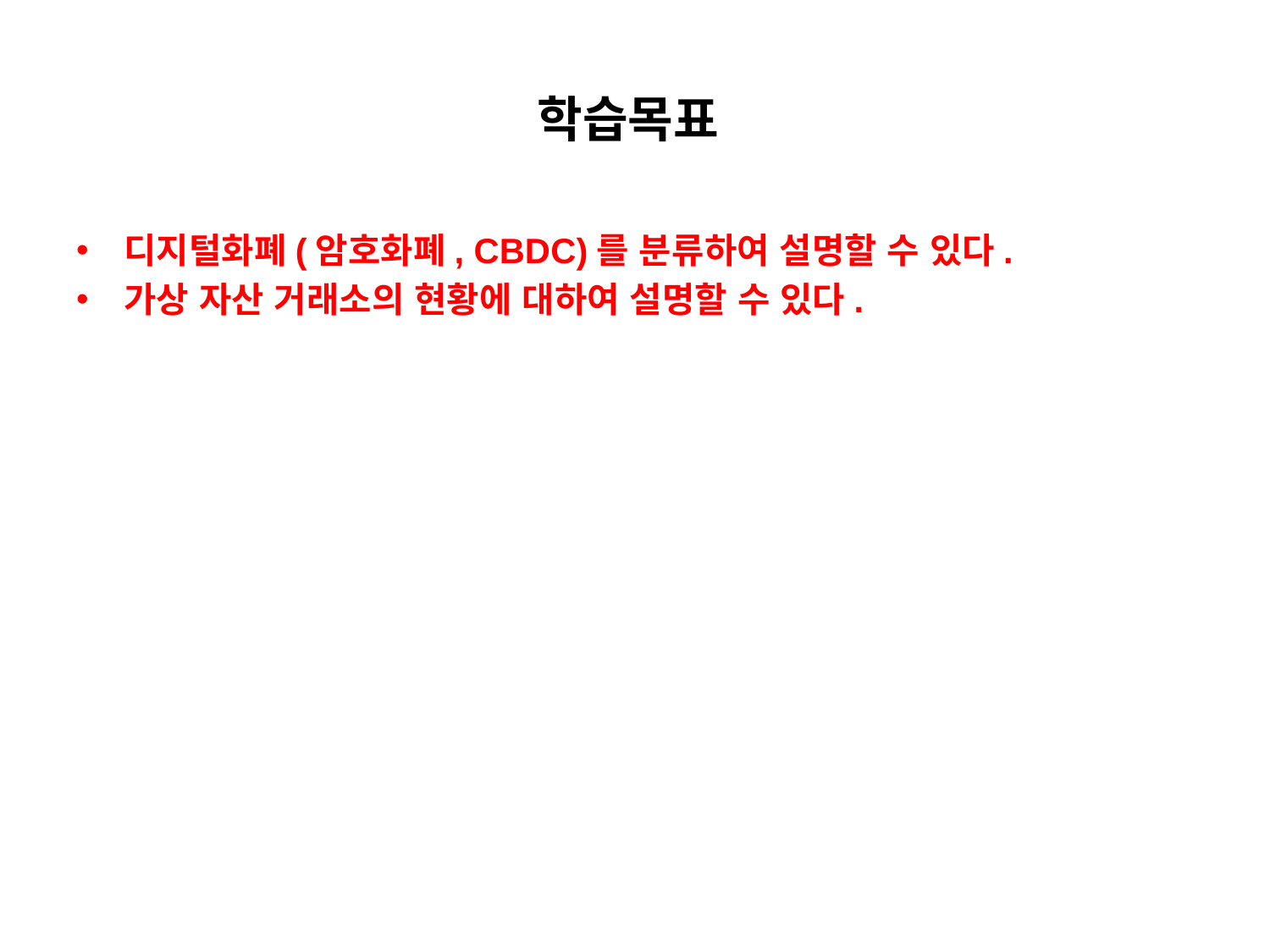

# 학습목표
디지털화폐(암호화폐, CBDC)를 분류하여 설명할 수 있다.
가상 자산 거래소의 현황에 대하여 설명할 수 있다.